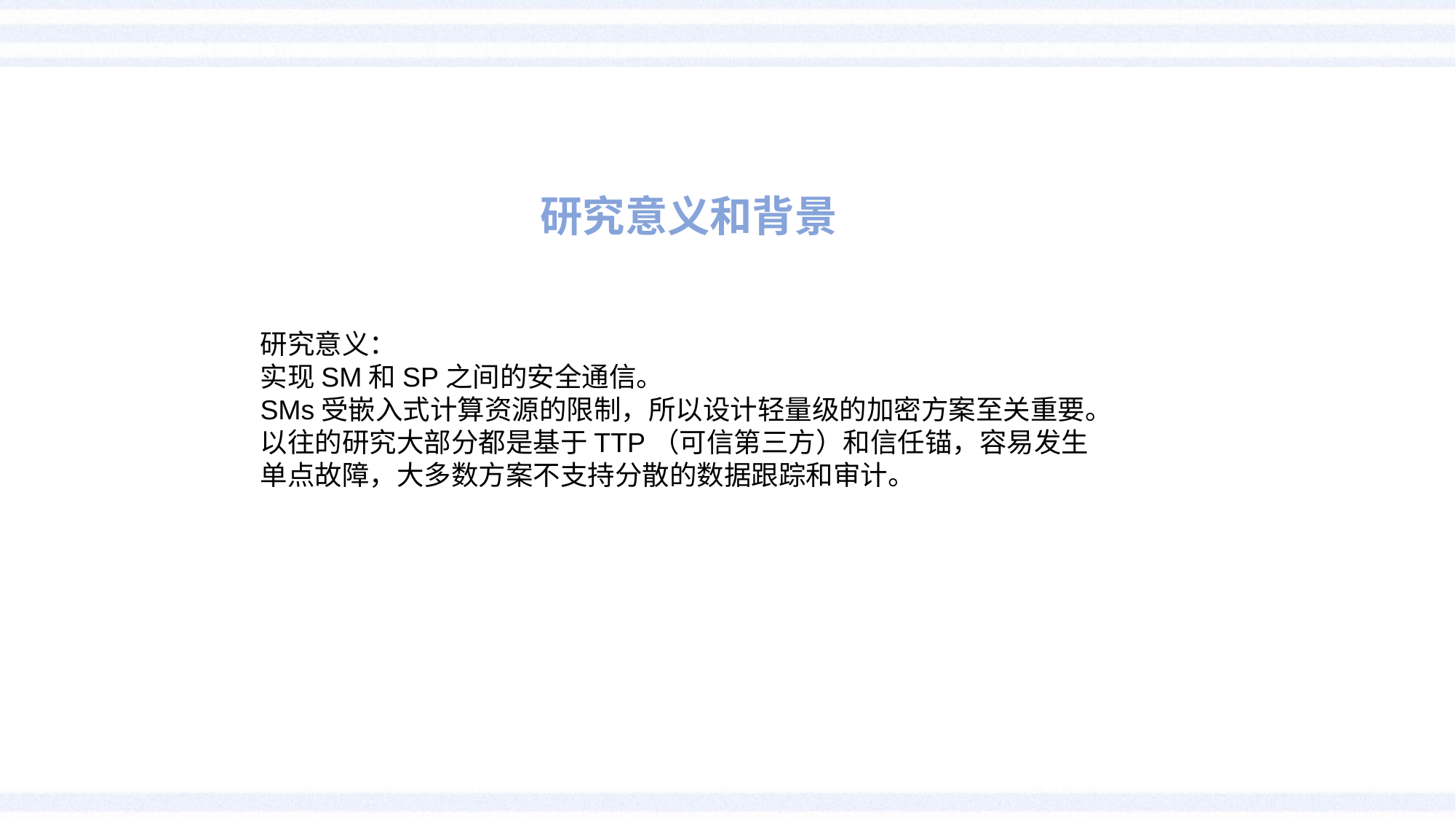

# 研究意义和背景
研究意义：
实现SM和SP之间的安全通信。
SMs受嵌入式计算资源的限制，所以设计轻量级的加密方案至关重要。
以往的研究大部分都是基于TTP（可信第三方）和信任锚，容易发生单点故障，大多数方案不支持分散的数据跟踪和审计。